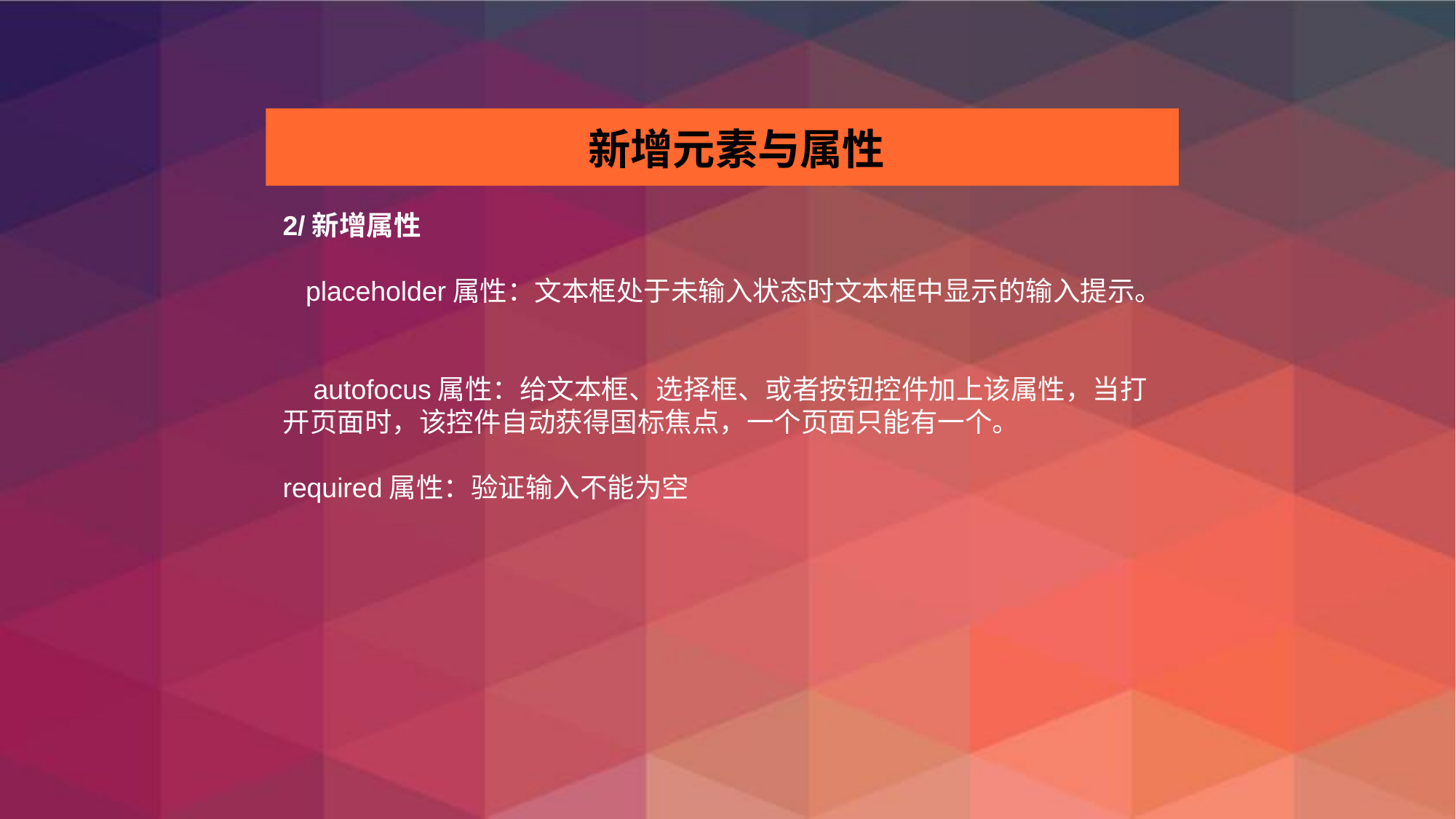

新增元素与属性
2/新增属性

   placeholder属性：文本框处于未输入状态时文本框中显示的输入提示。

    autofocus属性：给文本框、选择框、或者按钮控件加上该属性，当打开页面时，该控件自动获得国标焦点，一个页面只能有一个。

required属性：验证输入不能为空